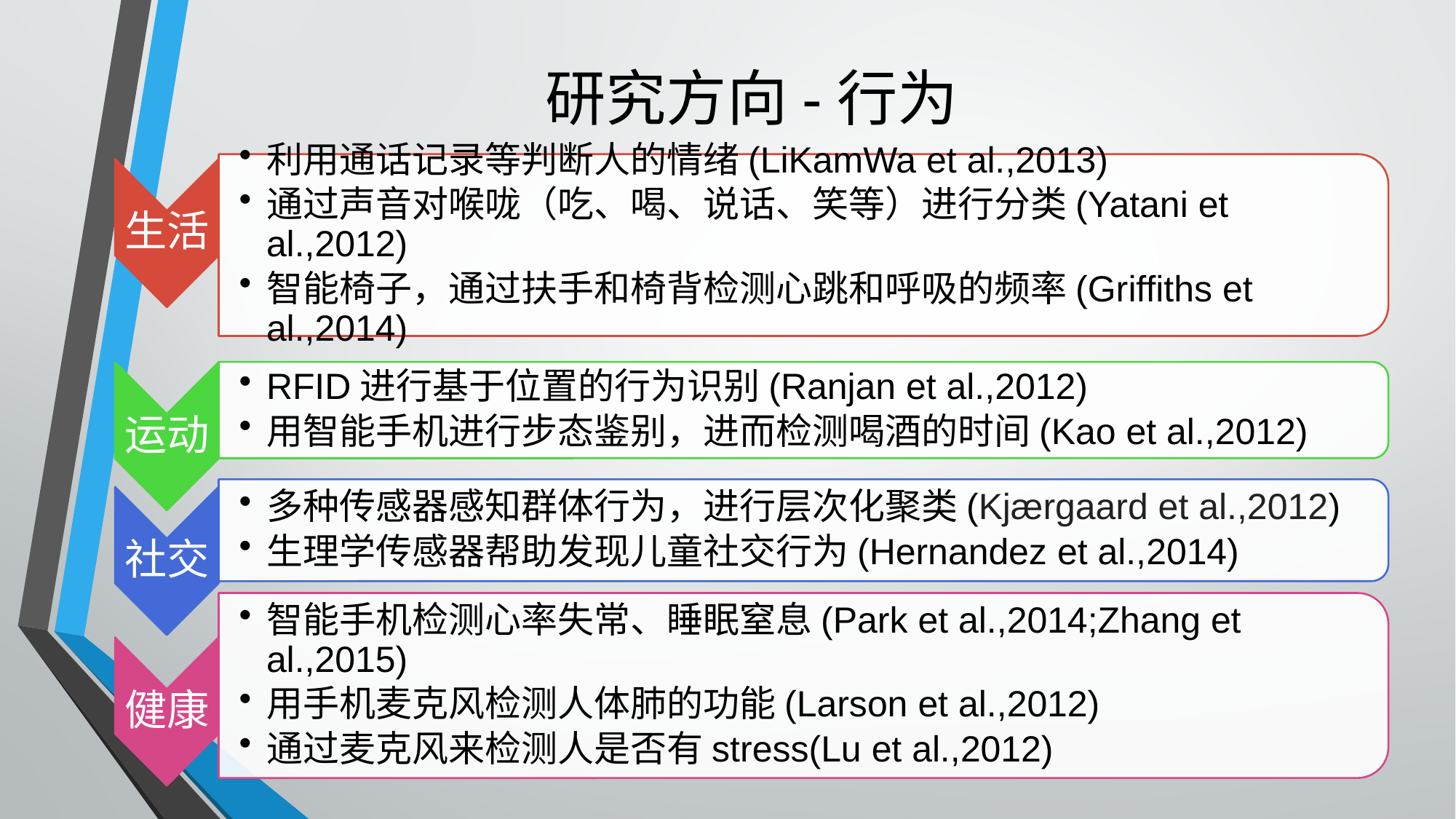

# 研究方向-行为
生活
利用通话记录等判断人的情绪(LiKamWa et al.,2013)
通过声音对喉咙（吃、喝、说话、笑等）进行分类(Yatani et al.,2012)
智能椅子，通过扶手和椅背检测心跳和呼吸的频率(Griffiths et al.,2014)
运动
RFID进行基于位置的行为识别(Ranjan et al.,2012)
用智能手机进行步态鉴别，进而检测喝酒的时间(Kao et al.,2012)
社交
多种传感器感知群体行为，进行层次化聚类(Kjærgaard et al.,2012)
生理学传感器帮助发现儿童社交行为(Hernandez et al.,2014)
健康
智能手机检测心率失常、睡眠窒息(Park et al.,2014;Zhang et al.,2015)
用手机麦克风检测人体肺的功能(Larson et al.,2012)
通过麦克风来检测人是否有stress(Lu et al.,2012)